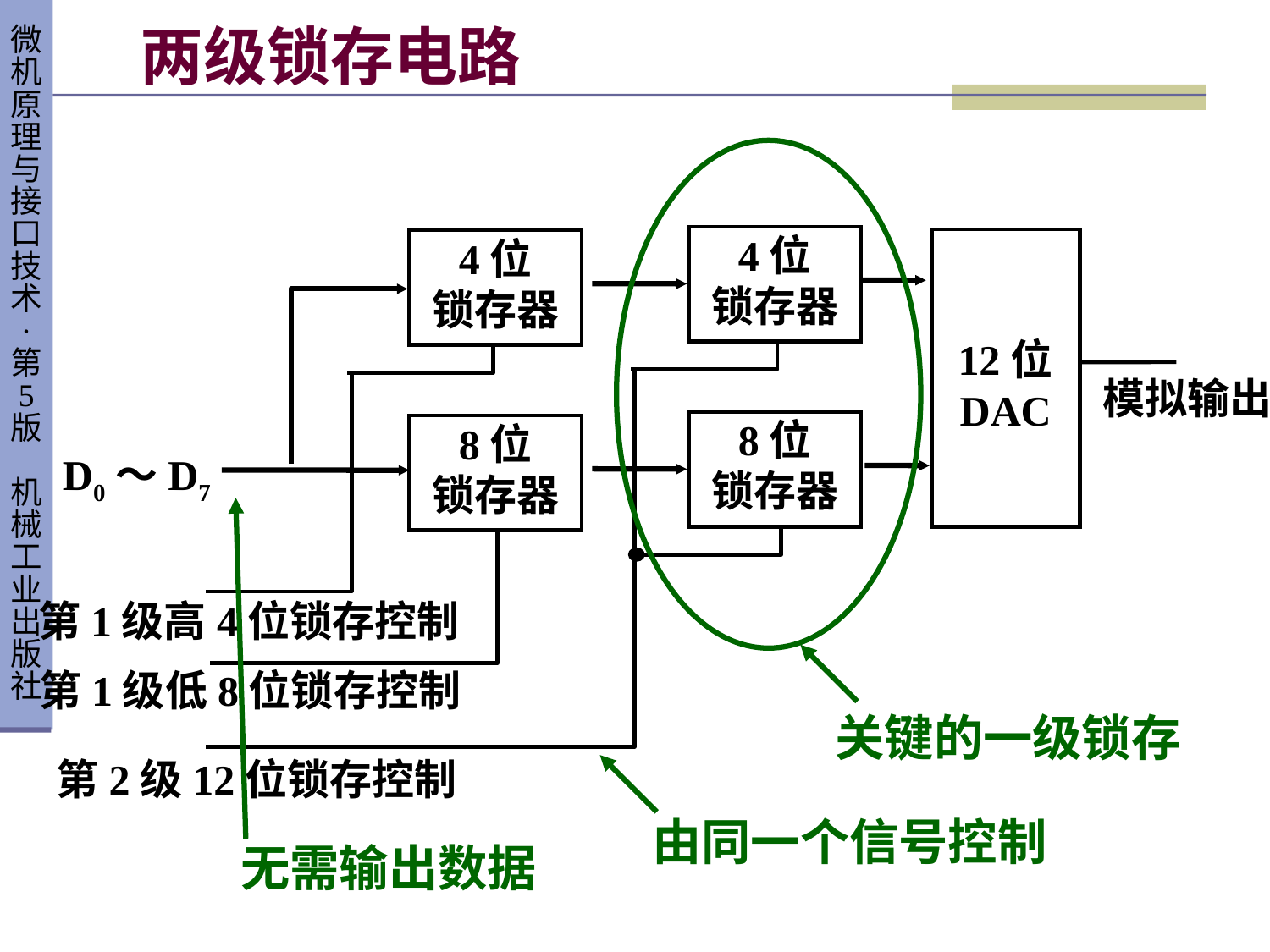

# 两级锁存电路

4位
锁存器

12位
DAC
4位
锁存器

模拟输出

8位
锁存器
8位
锁存器
D0～D7

第1级高4位锁存控制
第1级低8位锁存控制
第2级12位锁存控制

无需输出数据

关键的一级锁存

由同一个信号控制